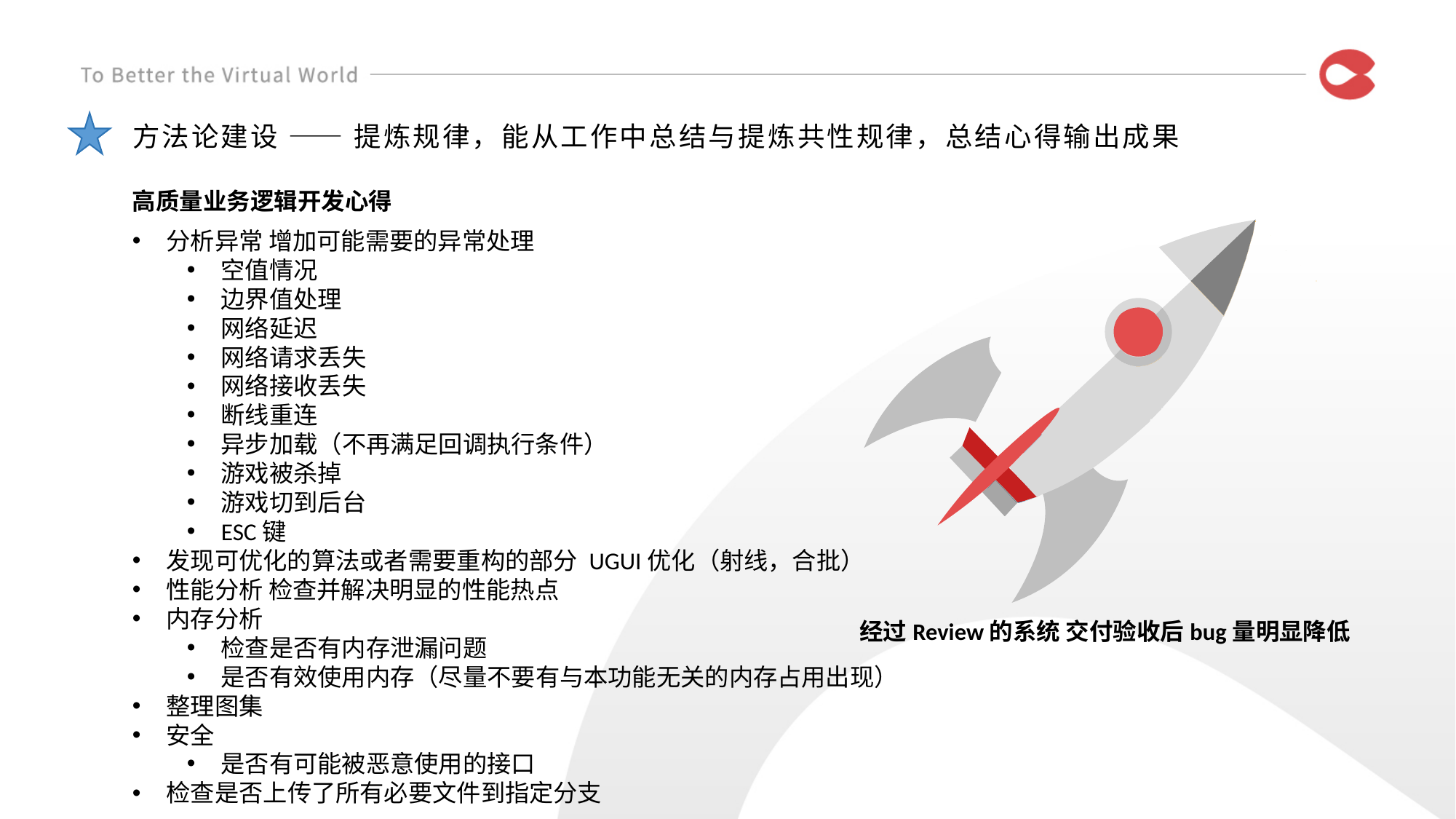

方法论建设 —— 提炼规律，能从工作中总结与提炼共性规律，总结心得输出成果
高质量业务逻辑开发心得

分析异常 增加可能需要的异常处理
空值情况
边界值处理
网络延迟
网络请求丢失
网络接收丢失
断线重连
异步加载（不再满足回调执行条件）
游戏被杀掉
游戏切到后台
ESC键
发现可优化的算法或者需要重构的部分 UGUI优化（射线，合批）
性能分析 检查并解决明显的性能热点
内存分析
检查是否有内存泄漏问题
是否有效使用内存（尽量不要有与本功能无关的内存占用出现）
整理图集
安全
是否有可能被恶意使用的接口
检查是否上传了所有必要文件到指定分支

经过Review的系统 交付验收后bug量明显降低